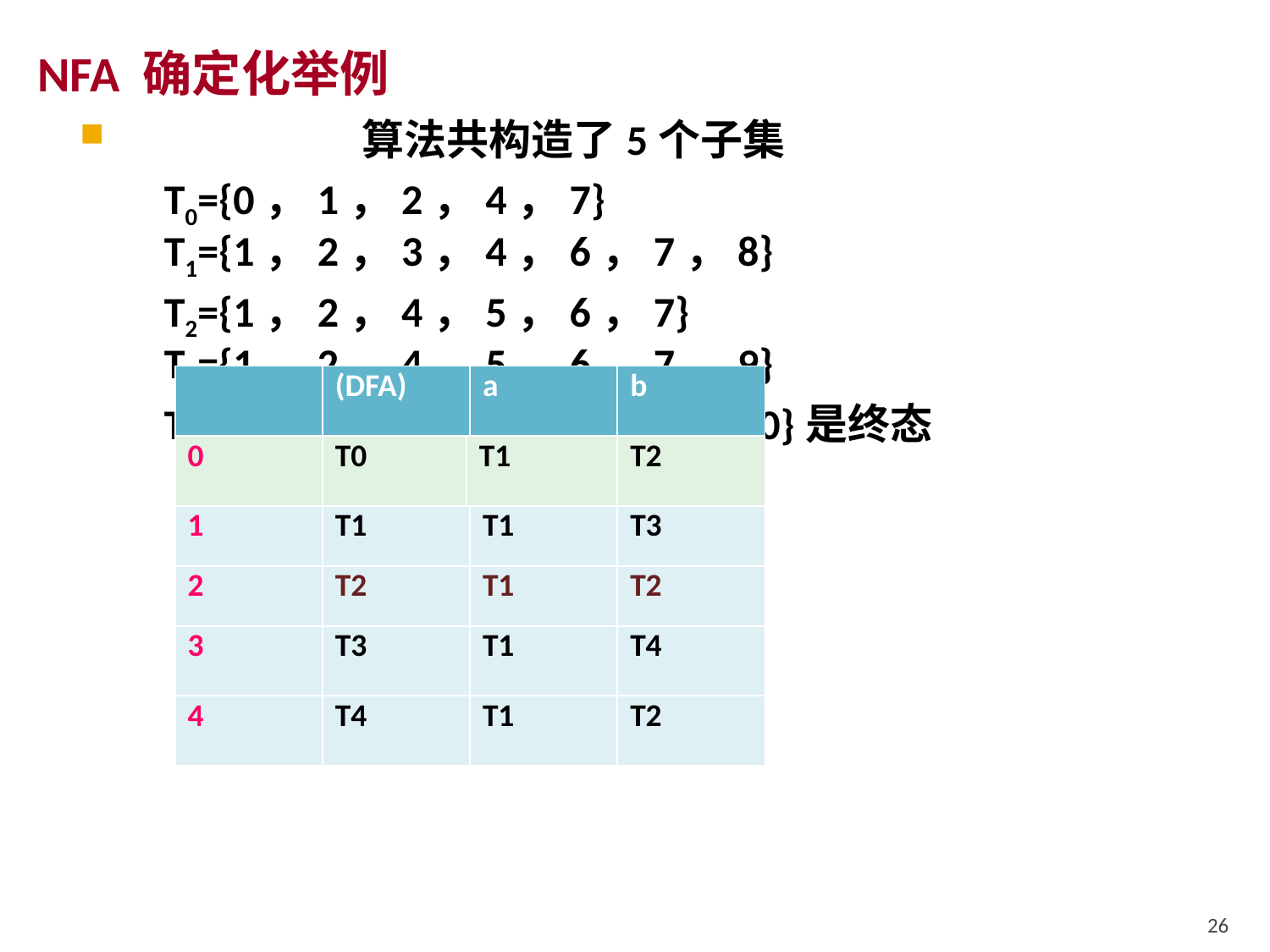

NFA 确定化举例
                        算法共构造了5个子集
    T0={0，1，2，4，7}       T1={1，2，3，4，6，7，8}
    T2={1，2，4，5，6，7}  T3={1，2，4，5，6，7，9}
    T4={1，2，4，5，6，7，10}是终态
|  | (DFA) | a | b |
| --- | --- | --- | --- |
| 0 | T0 | T1 | T2 |
| --- | --- | --- | --- |
| 1 | T1 | T1 | T3 |
| --- | --- | --- | --- |
| 2 | T2 | T1 | T2 |
| --- | --- | --- | --- |
| 3 | T3 | T1 | T4 |
| --- | --- | --- | --- |
| 4 | T4 | T1 | T2 |
| --- | --- | --- | --- |
26